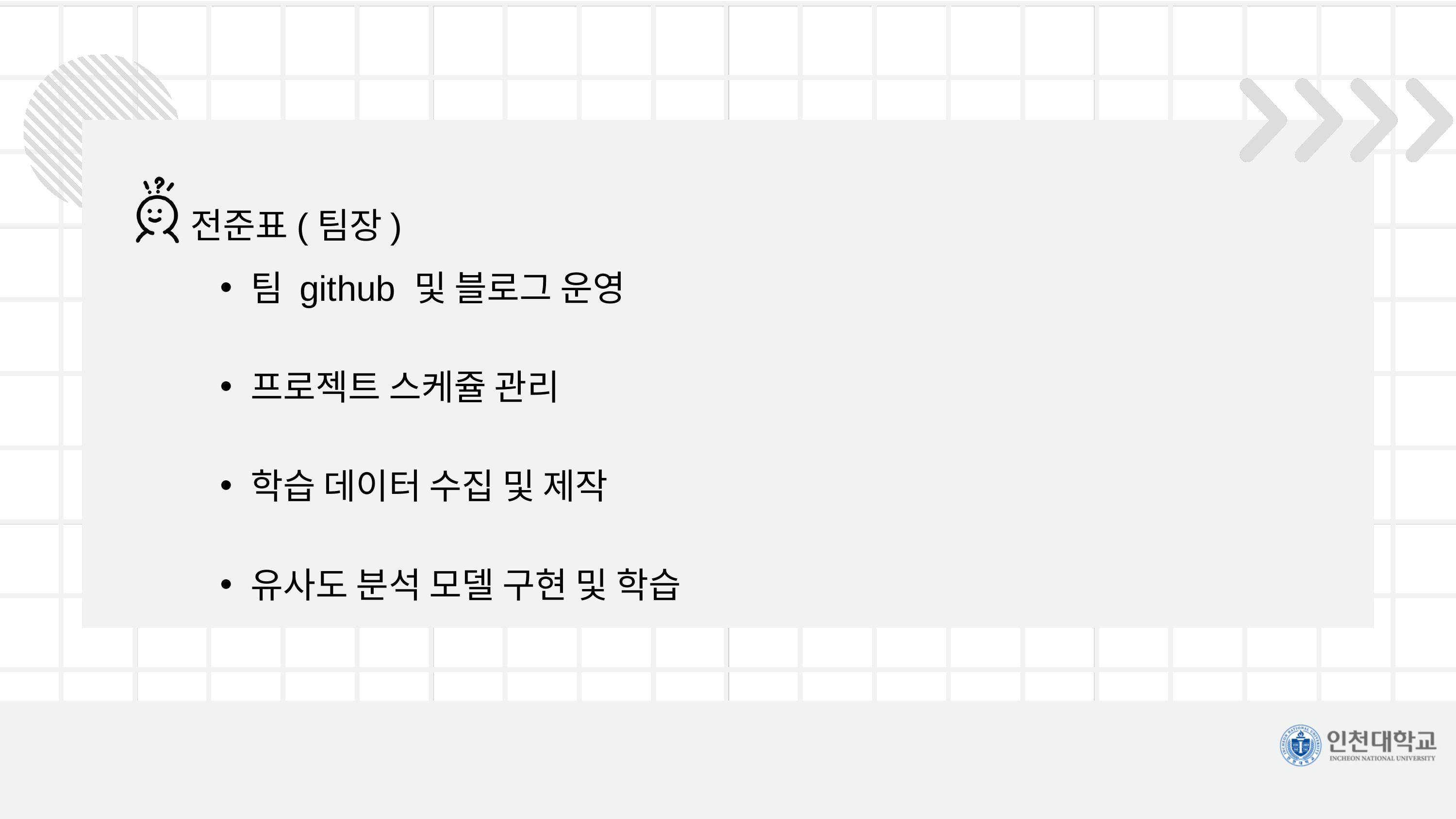

전준표(팀장)
팀 github 및 블로그 운영

프로젝트 스케쥴 관리

학습 데이터 수집 및 제작

유사도 분석 모델 구현 및 학습